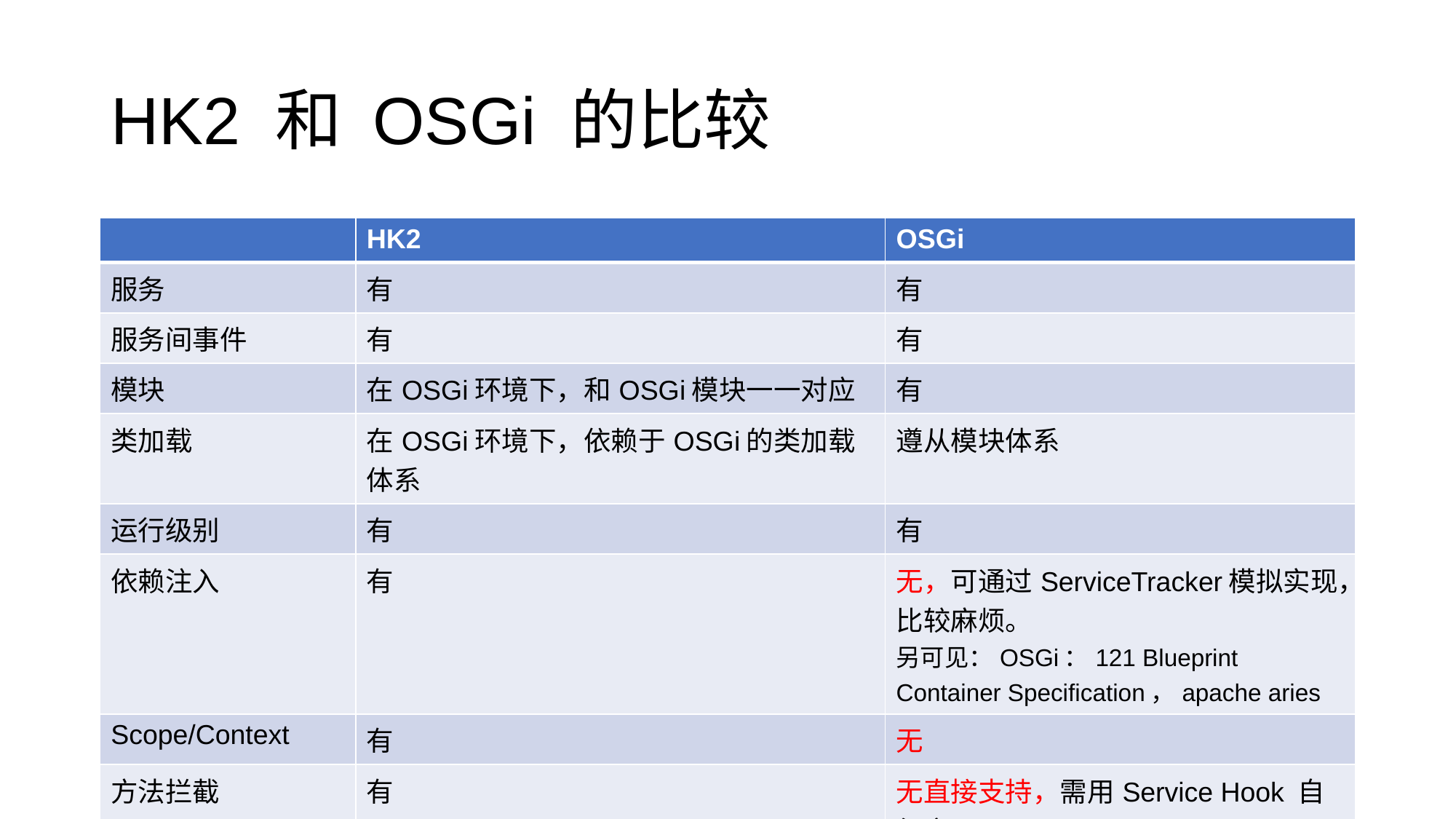

# HK2 和 OSGi 的比较
|  | HK2 | OSGi |
| --- | --- | --- |
| 服务 | 有 | 有 |
| 服务间事件 | 有 | 有 |
| 模块 | 在OSGi环境下，和OSGi模块一一对应 | 有 |
| 类加载 | 在OSGi环境下，依赖于OSGi的类加载体系 | 遵从模块体系 |
| 运行级别 | 有 | 有 |
| 依赖注入 | 有 | 无，可通过ServiceTracker模拟实现，比较麻烦。 另可见：OSGi：121 Blueprint Container Specification，apache aries |
| Scope/Context | 有 | 无 |
| 方法拦截 | 有 | 无直接支持，需用Service Hook 自行实现 |